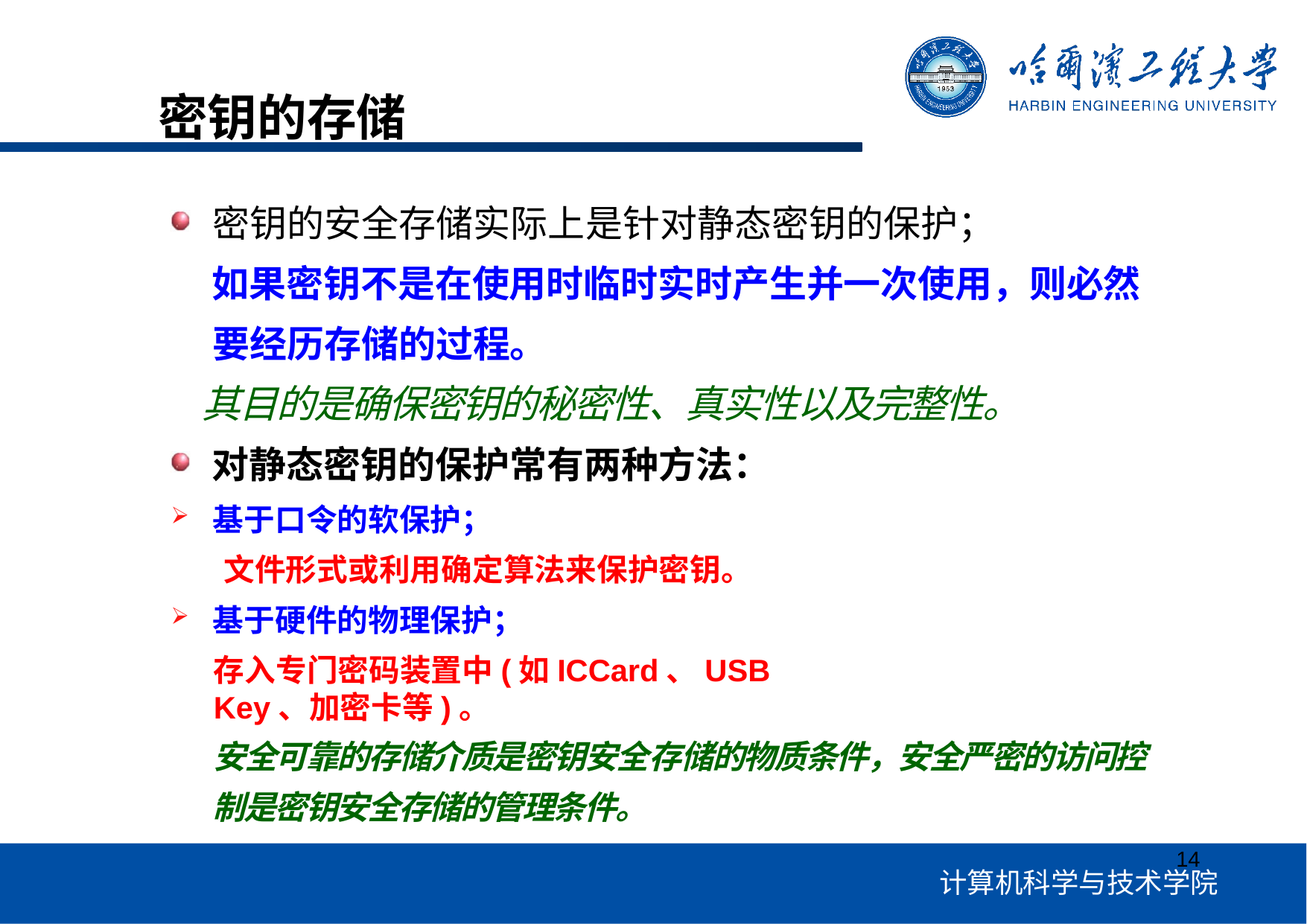

# 密钥的存储
密钥的安全存储实际上是针对静态密钥的保护；
如果密钥不是在使用时临时实时产生并一次使用，则必然 要经历存储的过程。
其目的是确保密钥的秘密性、真实性以及完整性。
对静态密钥的保护常有两种方法：
基于口令的软保护；
文件形式或利用确定算法来保护密钥。
基于硬件的物理保护；
存入专门密码装置中(如ICCard、USB Key、加密卡等)。
安全可靠的存储介质是密钥安全存储的物质条件，安全严密的访问控 制是密钥安全存储的管理条件。

14